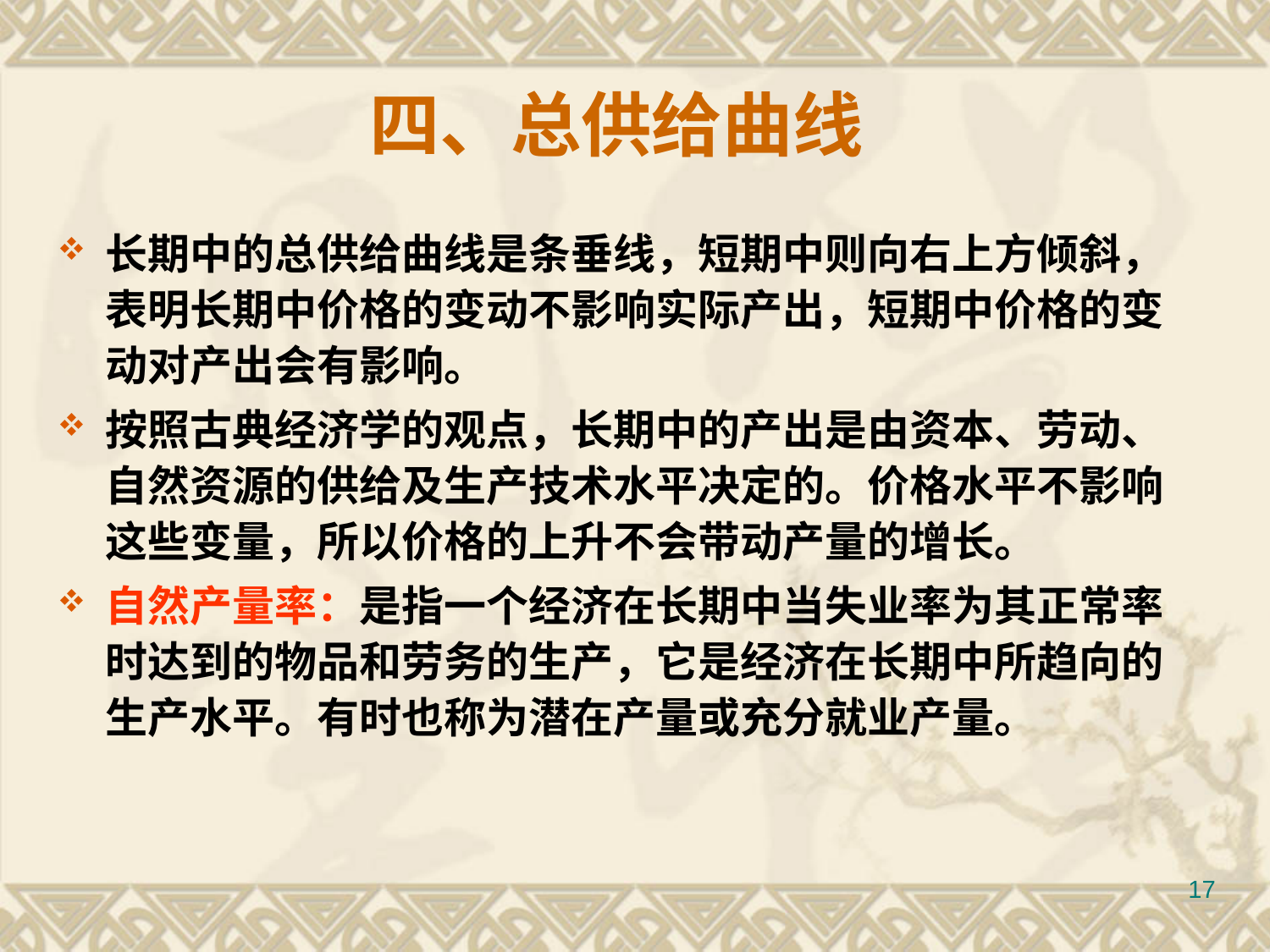

# 四、总供给曲线
长期中的总供给曲线是条垂线，短期中则向右上方倾斜，表明长期中价格的变动不影响实际产出，短期中价格的变动对产出会有影响。
按照古典经济学的观点，长期中的产出是由资本、劳动、自然资源的供给及生产技术水平决定的。价格水平不影响这些变量，所以价格的上升不会带动产量的增长。
自然产量率：是指一个经济在长期中当失业率为其正常率时达到的物品和劳务的生产，它是经济在长期中所趋向的生产水平。有时也称为潜在产量或充分就业产量。
17